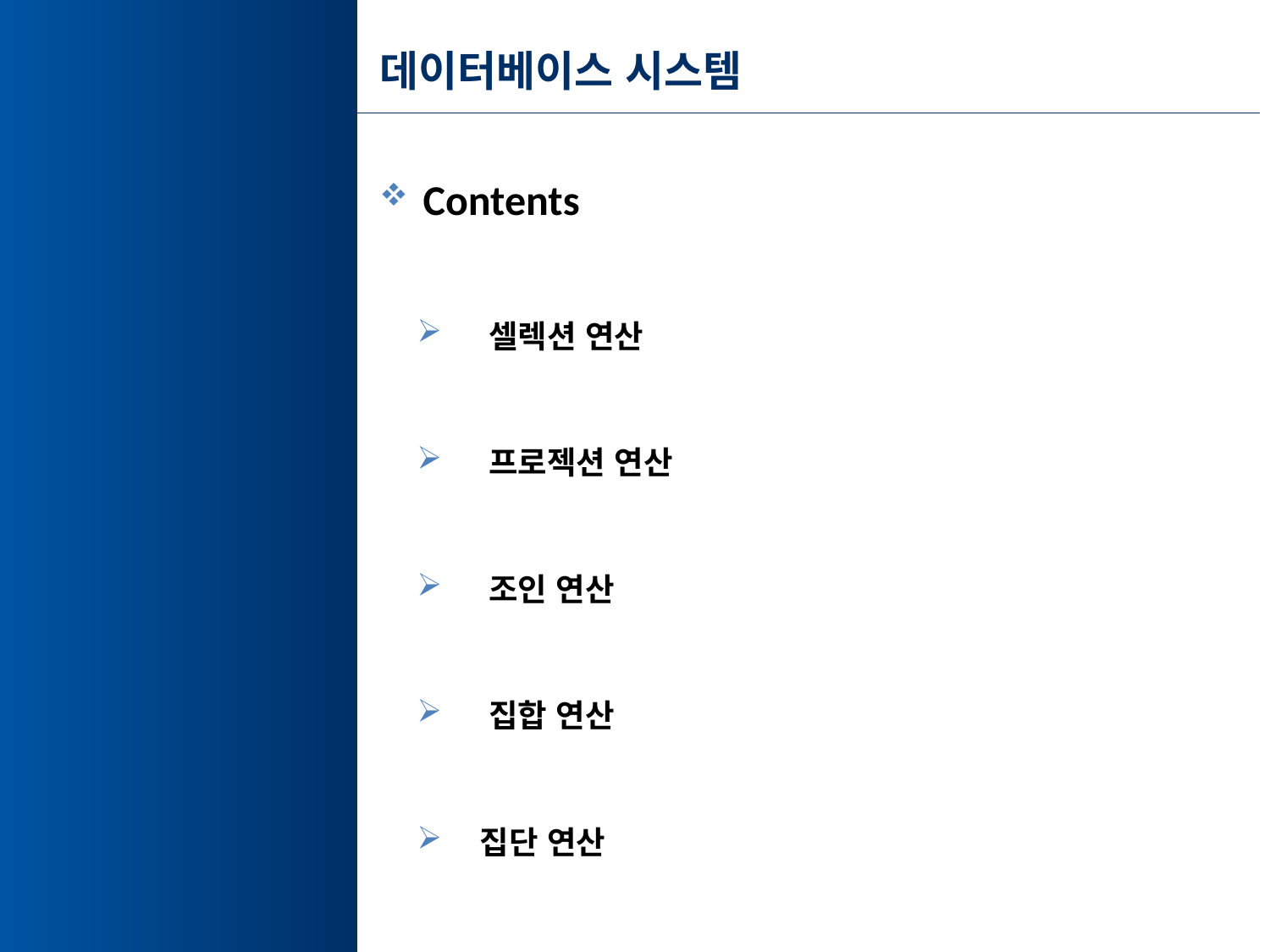

# 데이터베이스 시스템
  Contents

   셀렉션 연산

   프로젝션 연산

   조인 연산

   집합 연산

  집단 연산